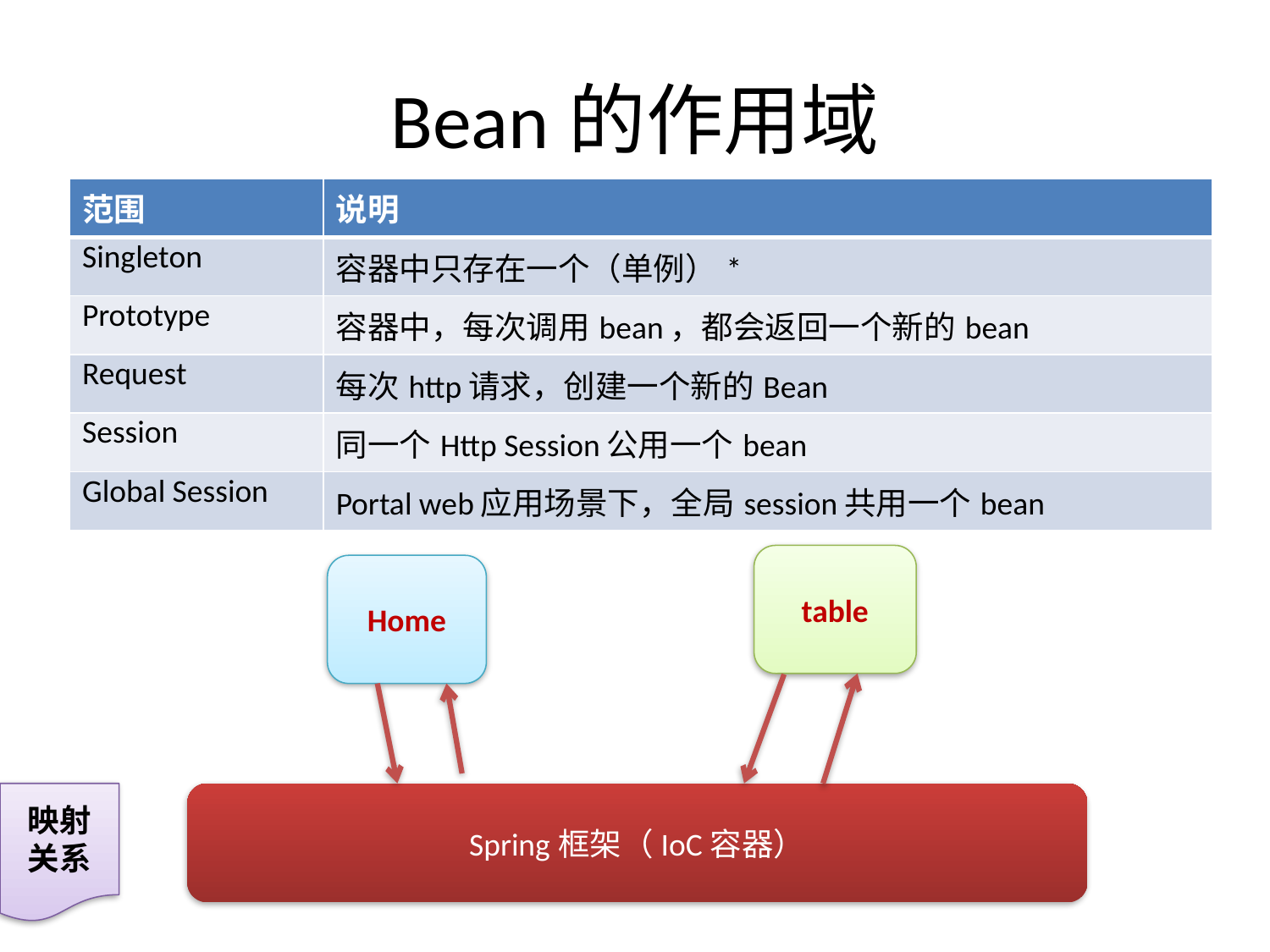

# Bean的作用域
| 范围 | 说明 |
| --- | --- |
| Singleton | 容器中只存在一个（单例）\* |
| Prototype | 容器中，每次调用bean，都会返回一个新的bean |
| Request | 每次http请求，创建一个新的Bean |
| Session | 同一个Http Session公用一个bean |
| Global Session | Portal web应用场景下，全局session共用一个bean |
table
Home
映射关系
Spring框架（IoC容器）